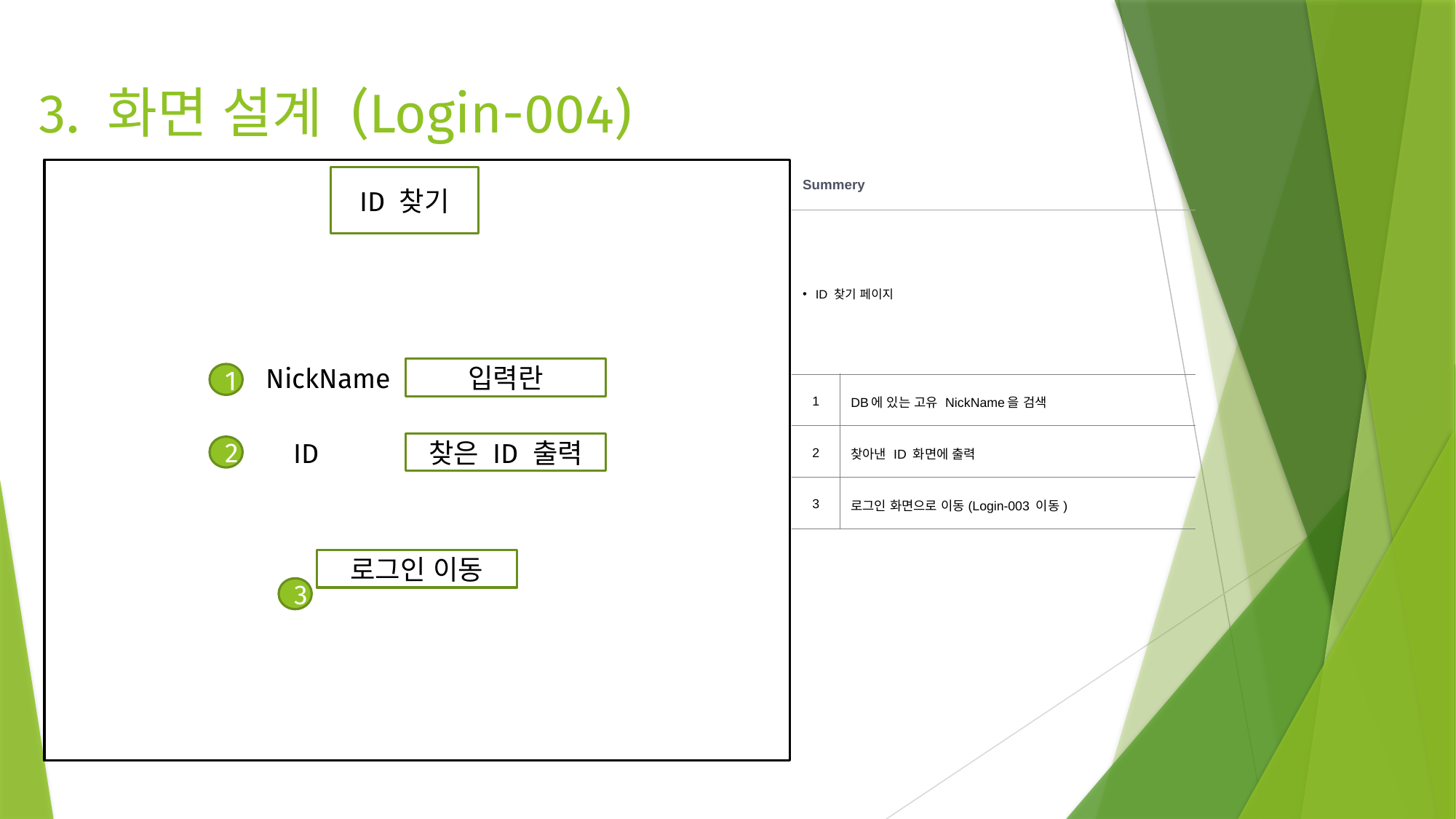

# 3. 화면 설계 (Login-004)

| Summery |  |
| --- | --- |
| ID 찾기 페이지 |  |
| 1 | DB에 있는 고유 NickName을 검색 |
| 2 | 찾아낸 ID 화면에 출력 |
| 3 | 로그인 화면으로 이동(Login-003 이동) |
ID 찾기
NickName
입력란
1
찾은 ID 출력
ID
2
로그인 이동
3